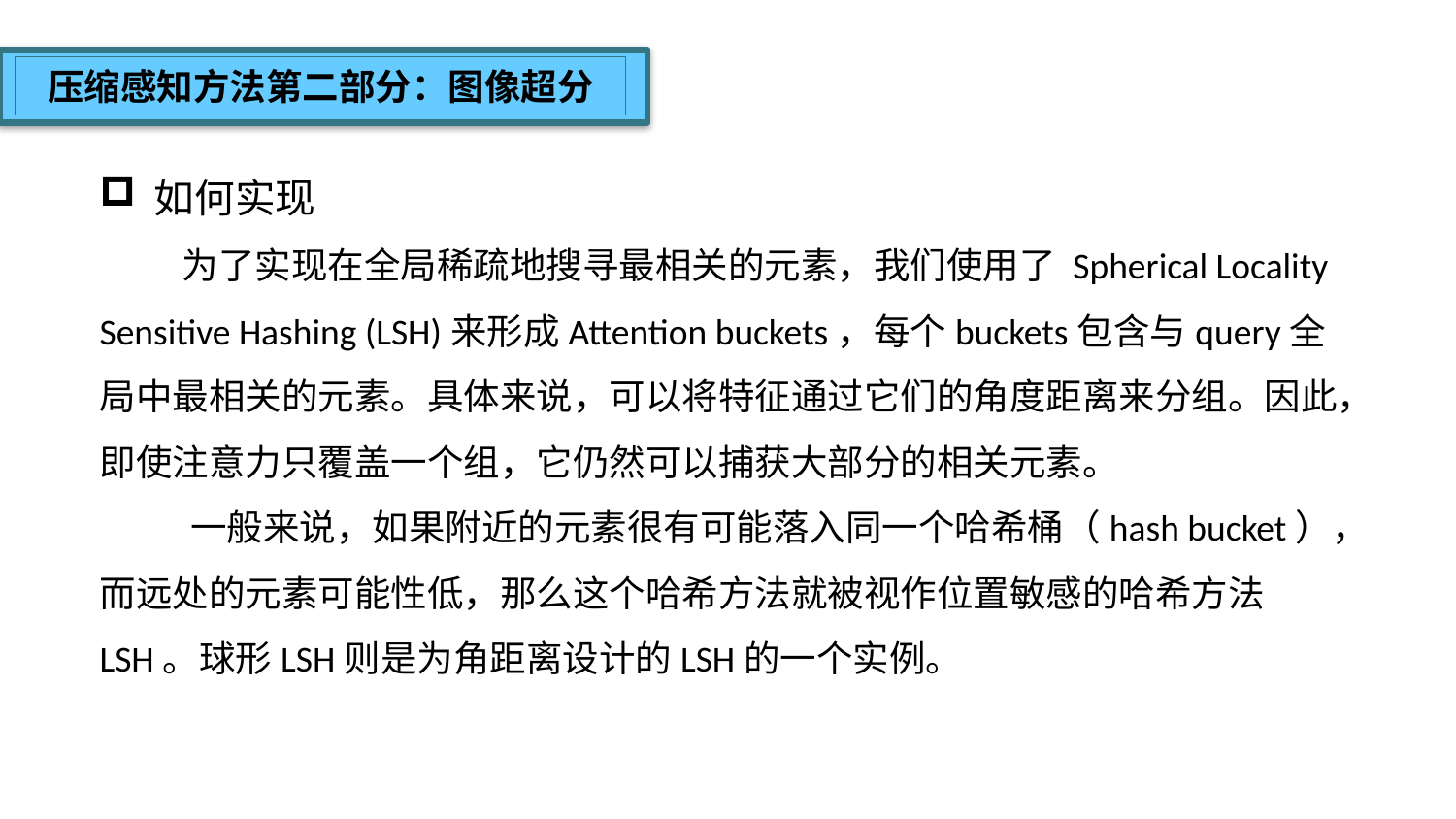

压缩感知方法第二部分：图像超分
如何实现
         为了实现在全局稀疏地搜寻最相关的元素，我们使用了 Spherical Locality Sensitive Hashing (LSH)来形成Attention buckets，每个buckets包含与query全局中最相关的元素。具体来说，可以将特征通过它们的角度距离来分组。因此，即使注意力只覆盖一个组，它仍然可以捕获大部分的相关元素。
          一般来说，如果附近的元素很有可能落入同一个哈希桶（hash bucket），而远处的元素可能性低，那么这个哈希方法就被视作位置敏感的哈希方法LSH。球形LSH则是为角距离设计的LSH的一个实例。